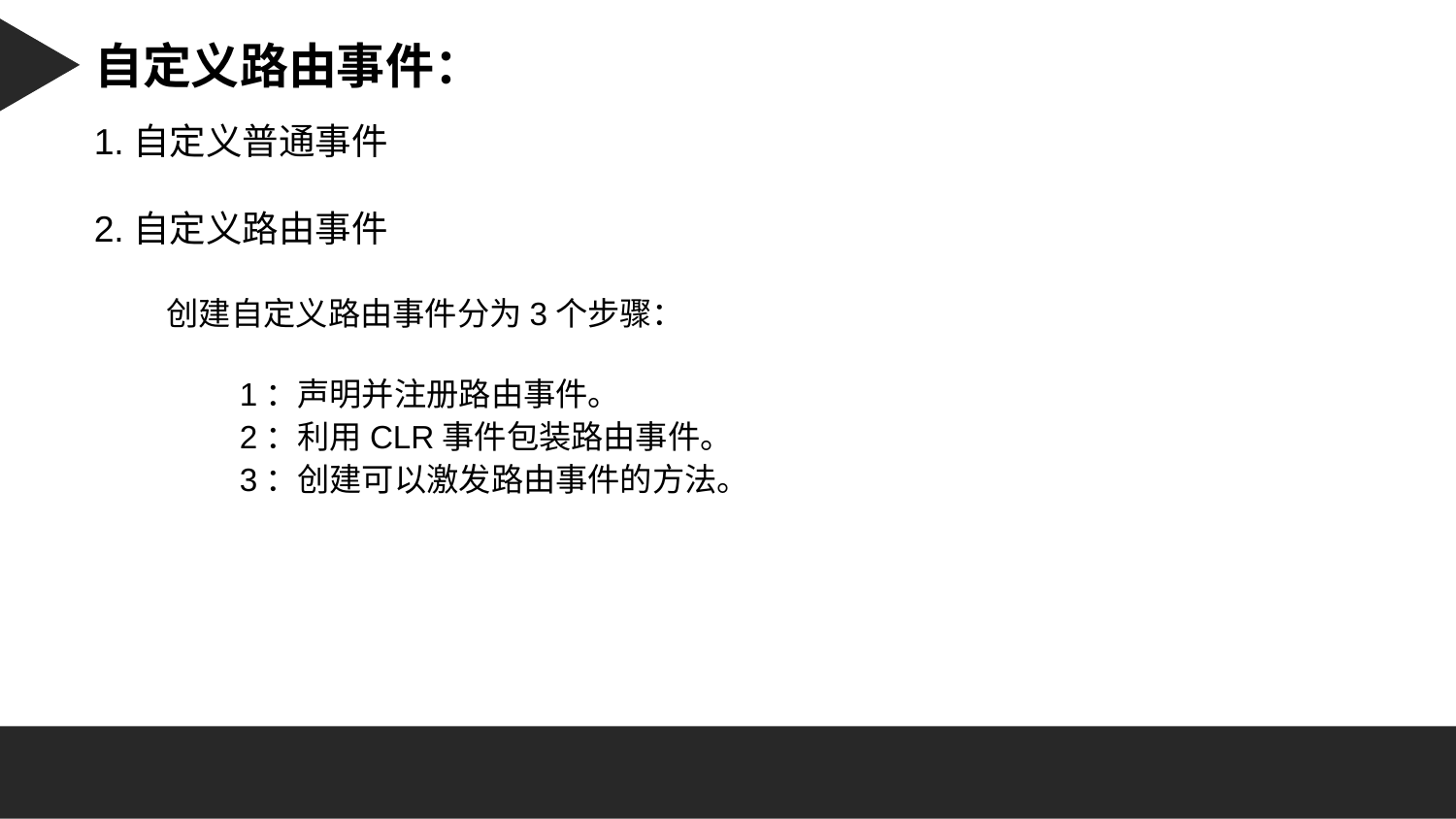

Character 字符串：

自定义路由事件：
1.自定义普通事件

2.自定义路由事件

创建自定义路由事件分为3个步骤：

1：声明并注册路由事件。
2：利用CLR事件包装路由事件。
3：创建可以激发路由事件的方法。